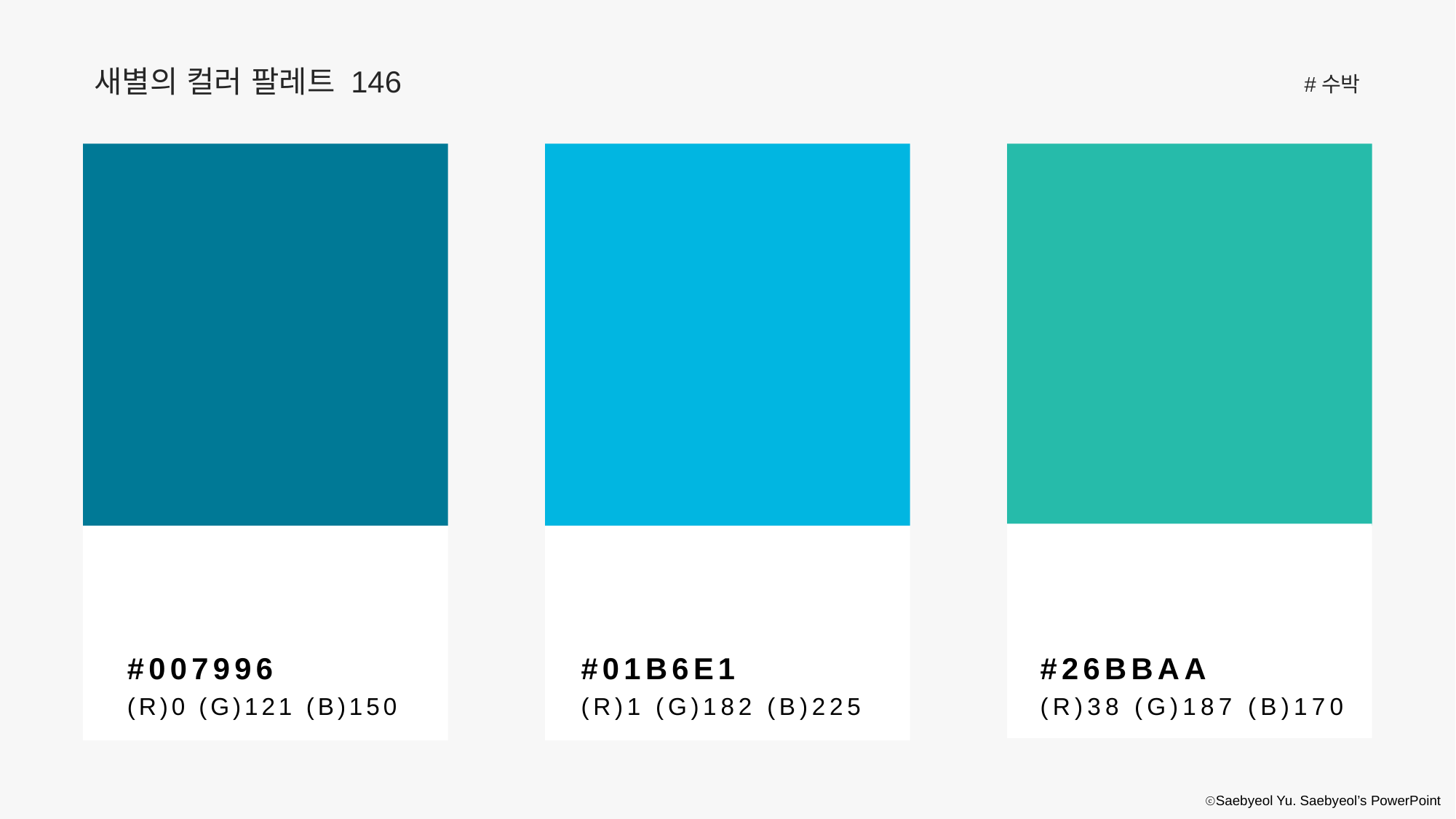

새별의 컬러 팔레트 146
#수박

#007996
(R)0 (G)121 (B)150
#01B6E1
(R)1 (G)182 (B)225
#26BBAA
(R)38 (G)187 (B)170